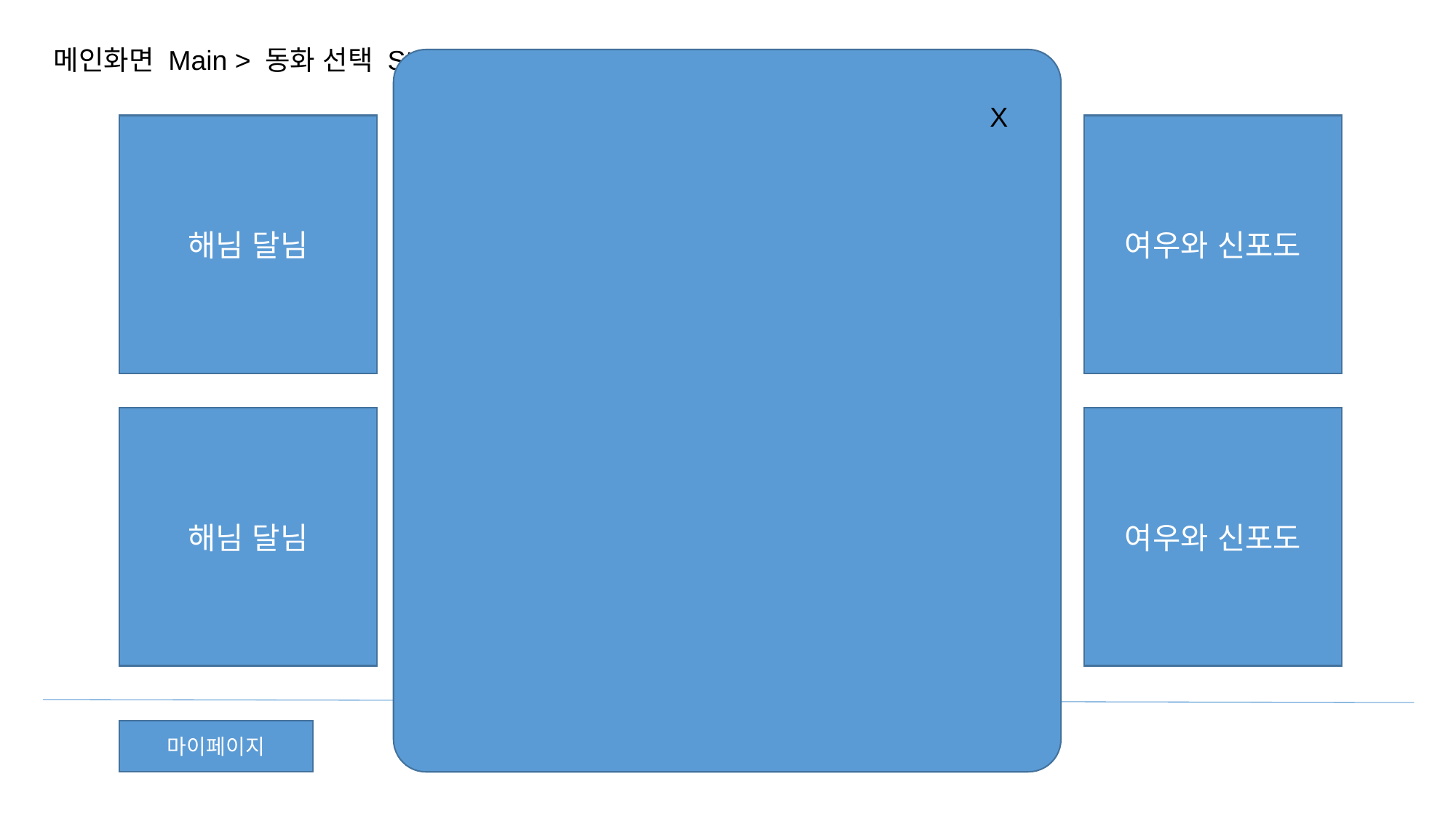

메인화면 Main > 동화 선택 Story

X
해님 달님
여우와 신포도
여우와 신포도
여우와 신포도
해님 달님
여우와 신포도
여우와 신포도
여우와 신포도
마이페이지
뒤로가기